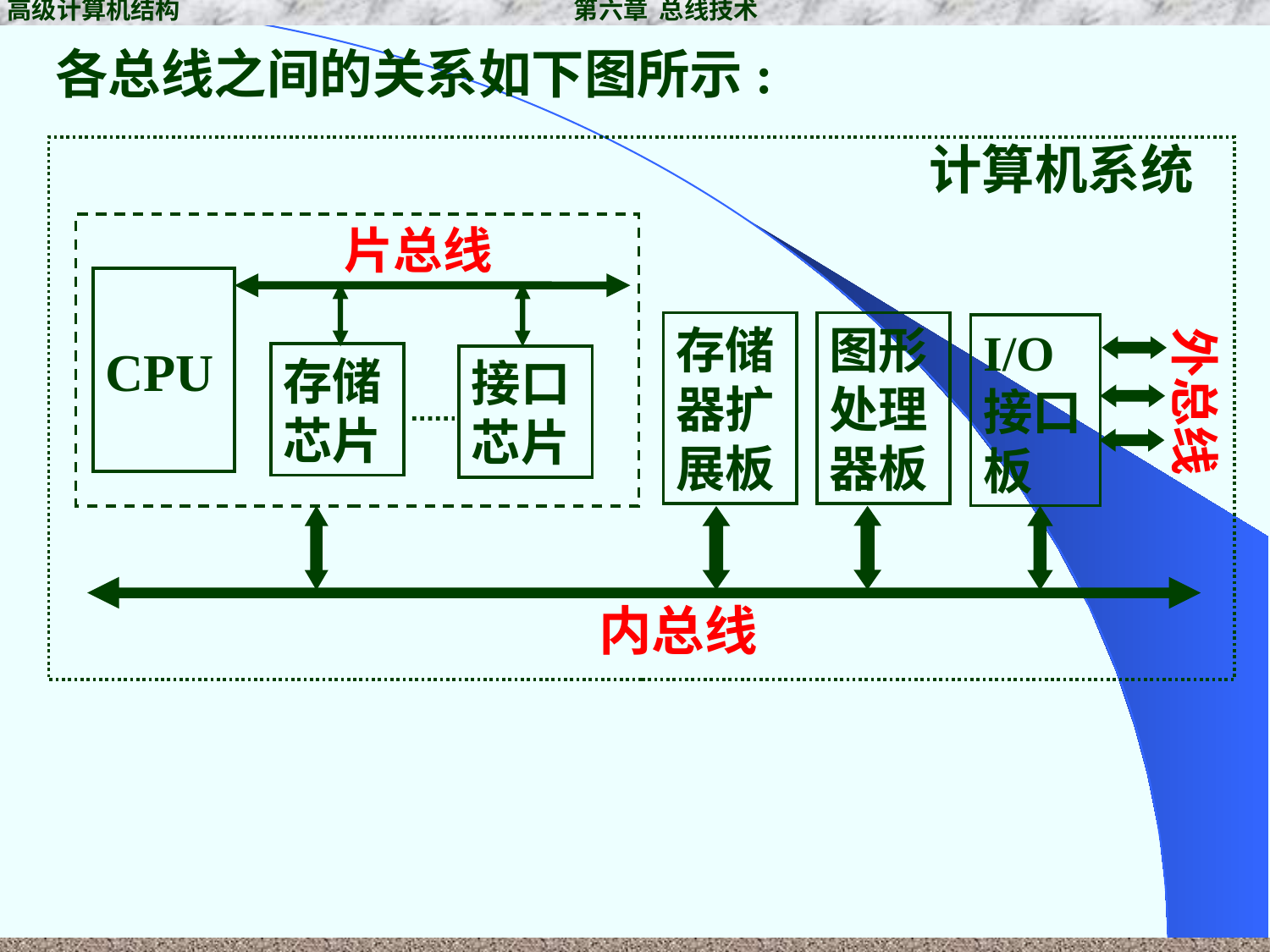

高级计算机结构                                                                     第六章  总线技术
各总线之间的关系如下图所示:
计算机系统

片总线

CPU

存储芯片
接口芯片

存储器扩展板
图形处理器板
I/O
接口板
外总线

内总线